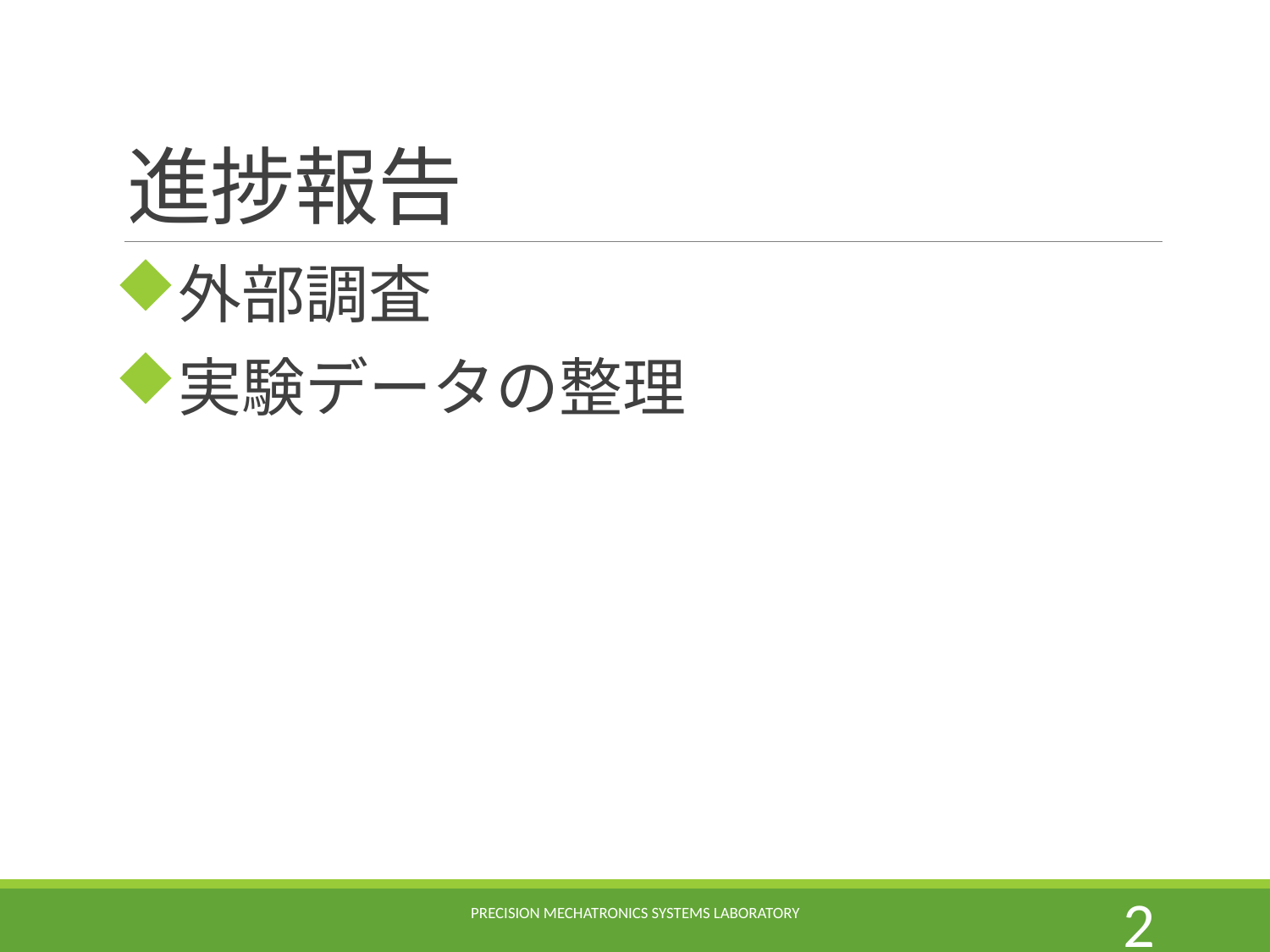

# 進捗報告
外部調査
実験データの整理
Precision Mechatronics Systems Laboratory

2